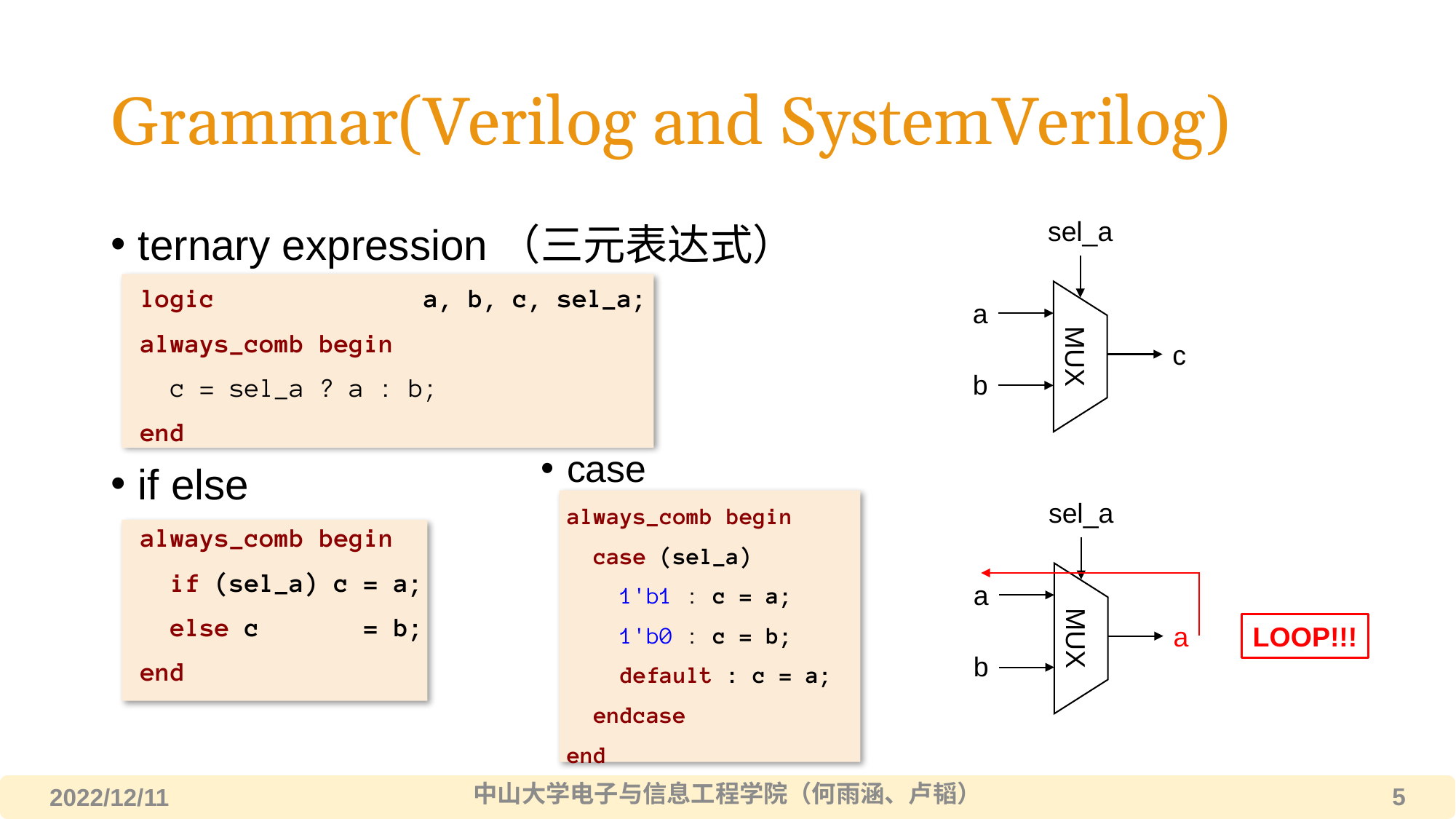

# Grammar(Verilog and SystemVerilog)
sel_a
MUX
a
c
b
ternary expression（三元表达式）
  logic              a, b, c, sel_a;
  always_comb begin
    c = sel_a ? a : b;
  end
if else
  always_comb begin
    if (sel_a) c = a;
    else c       = b;
  end

case
  always_comb begin
    case (sel_a)
      1'b1 : c = a;
      1'b0 : c = b;
      default : c = a;
    endcase
  end

sel_a
MUX
a
a
LOOP!!!
b

中山大学电子与信息工程学院（何雨涵、卢韬）
5
2022/12/11